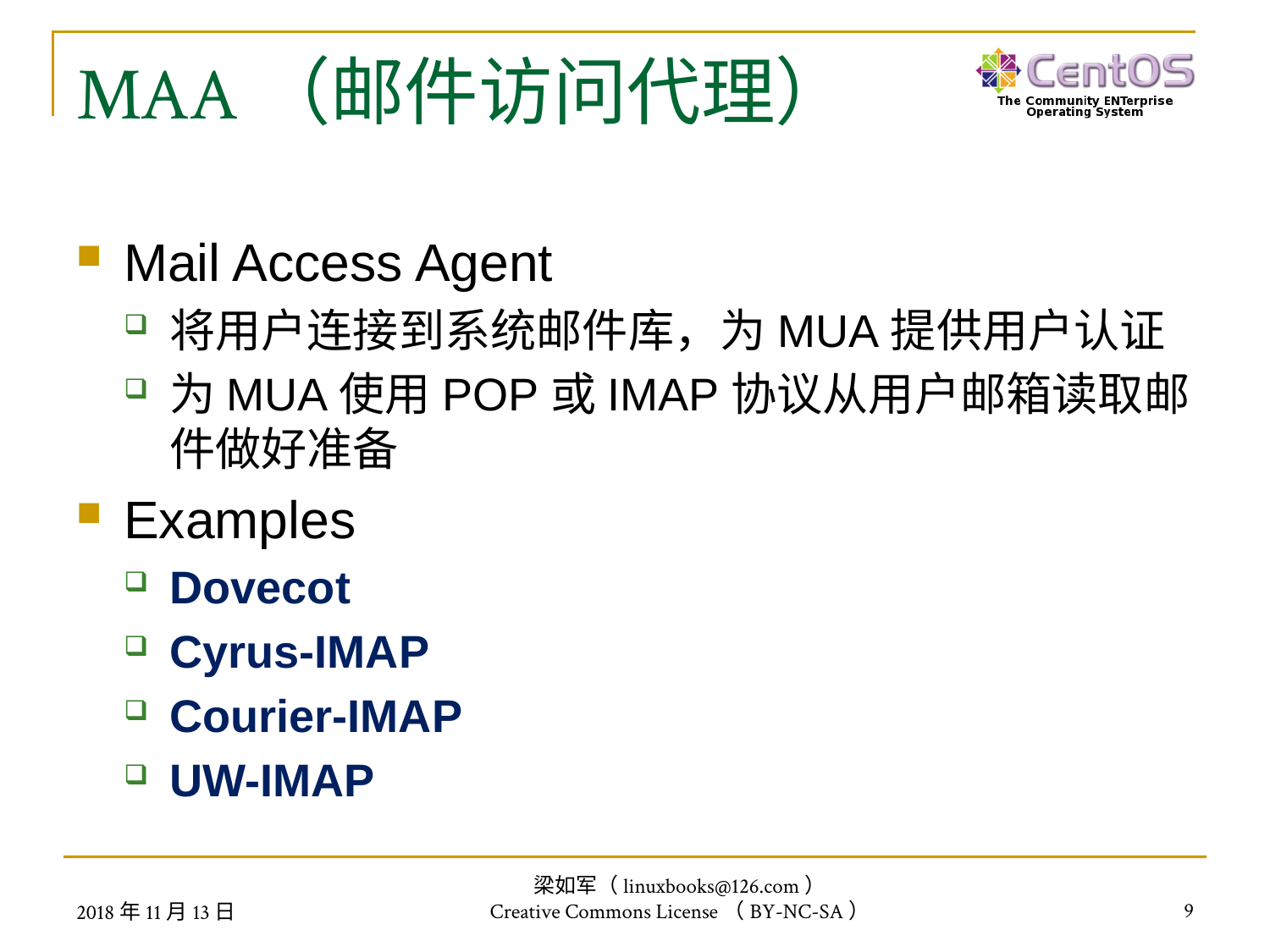

# MAA（邮件访问代理）
Mail Access Agent
将用户连接到系统邮件库，为MUA提供用户认证
为MUA使用POP或IMAP协议从用户邮箱读取邮件做好准备
Examples
Dovecot
Cyrus-IMAP
Courier-IMAP
UW-IMAP
梁如军（linuxbooks@126.com）
Creative Commons License（BY-NC-SA）
2018年11月13日
9